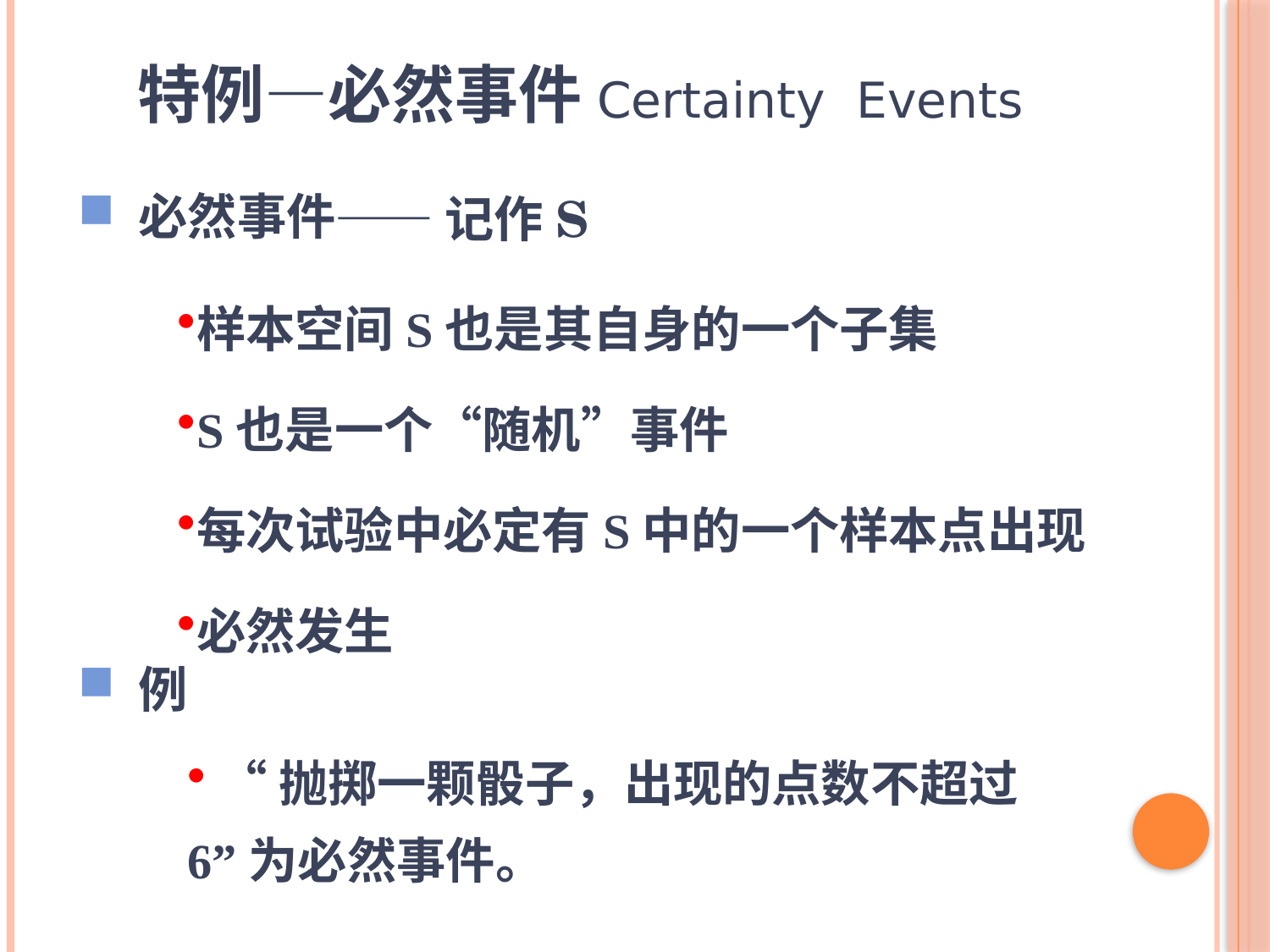

特例—必然事件Certainty  Events
——记作S
必然事件
样本空间S也是其自身的一个子集
S也是一个“随机”事件
每次试验中必定有S中的一个样本点出现
必然发生
例
 “抛掷一颗骰子，出现的点数不超过6”为必然事件。